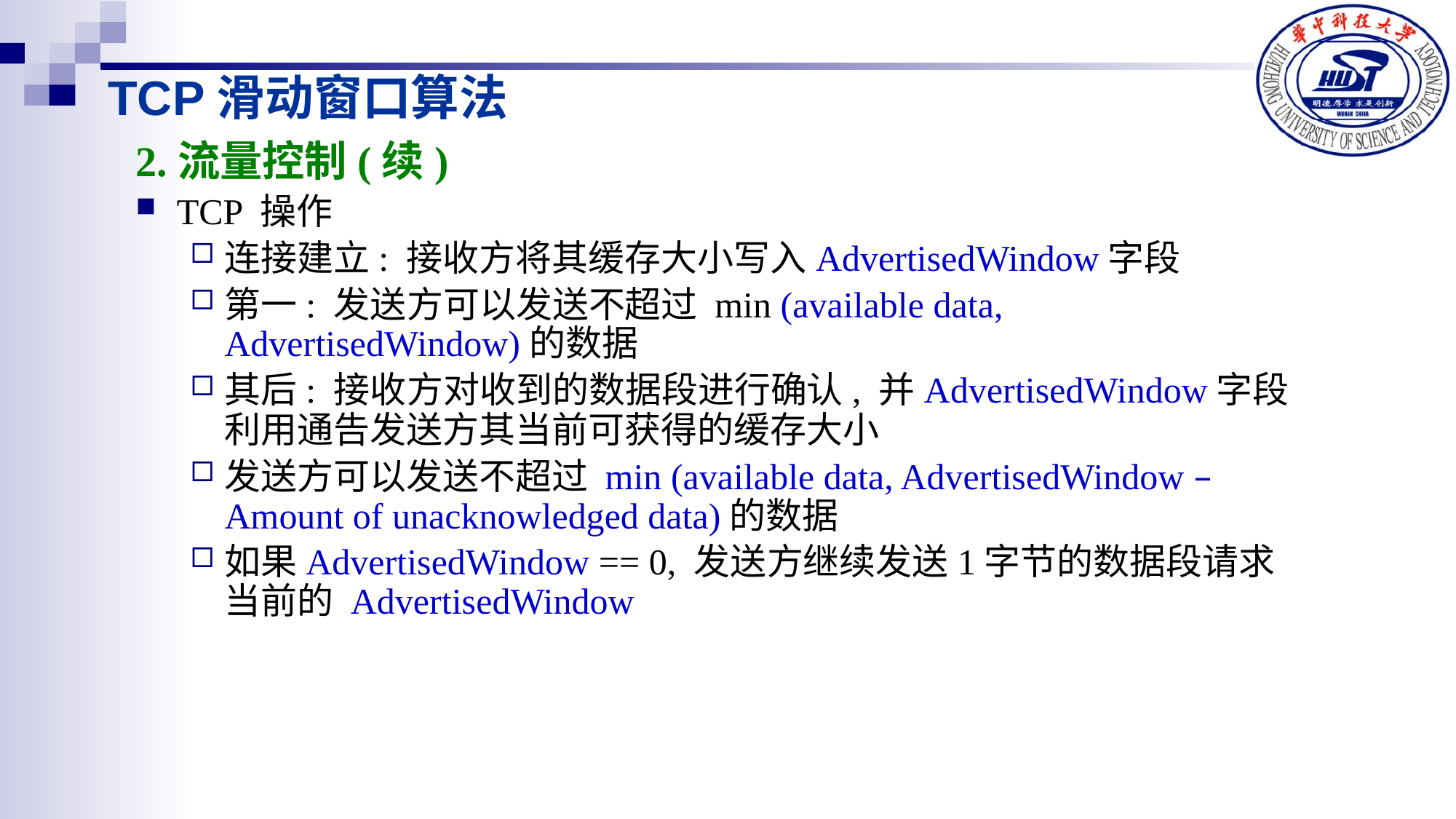

# TCP滑动窗口算法
2.流量控制(续)
TCP 操作
连接建立: 接收方将其缓存大小写入AdvertisedWindow字段
第一: 发送方可以发送不超过 min (available data, AdvertisedWindow)的数据
其后: 接收方对收到的数据段进行确认, 并AdvertisedWindow字段利用通告发送方其当前可获得的缓存大小
发送方可以发送不超过 min (available data, AdvertisedWindow – Amount of unacknowledged data)的数据
如果AdvertisedWindow == 0, 发送方继续发送1字节的数据段请求当前的 AdvertisedWindow